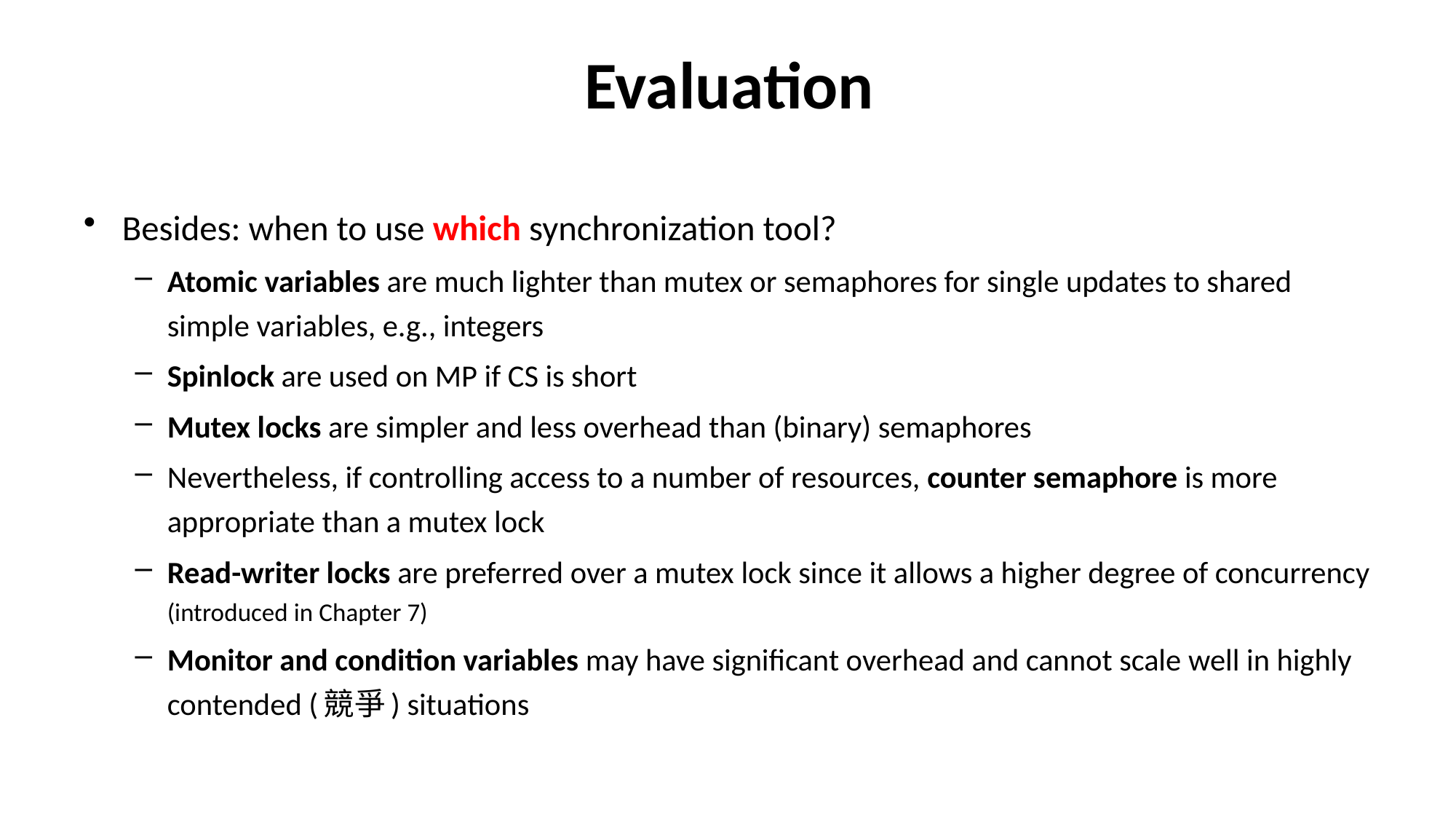

# Evaluation
Besides: when to use which synchronization tool?
Atomic variables are much lighter than mutex or semaphores for single updates to shared simple variables, e.g., integers
Spinlock are used on MP if CS is short
Mutex locks are simpler and less overhead than (binary) semaphores
Nevertheless, if controlling access to a number of resources, counter semaphore is more appropriate than a mutex lock
Read-writer locks are preferred over a mutex lock since it allows a higher degree of concurrency (introduced in Chapter 7)
Monitor and condition variables may have significant overhead and cannot scale well in highly contended (競爭) situations